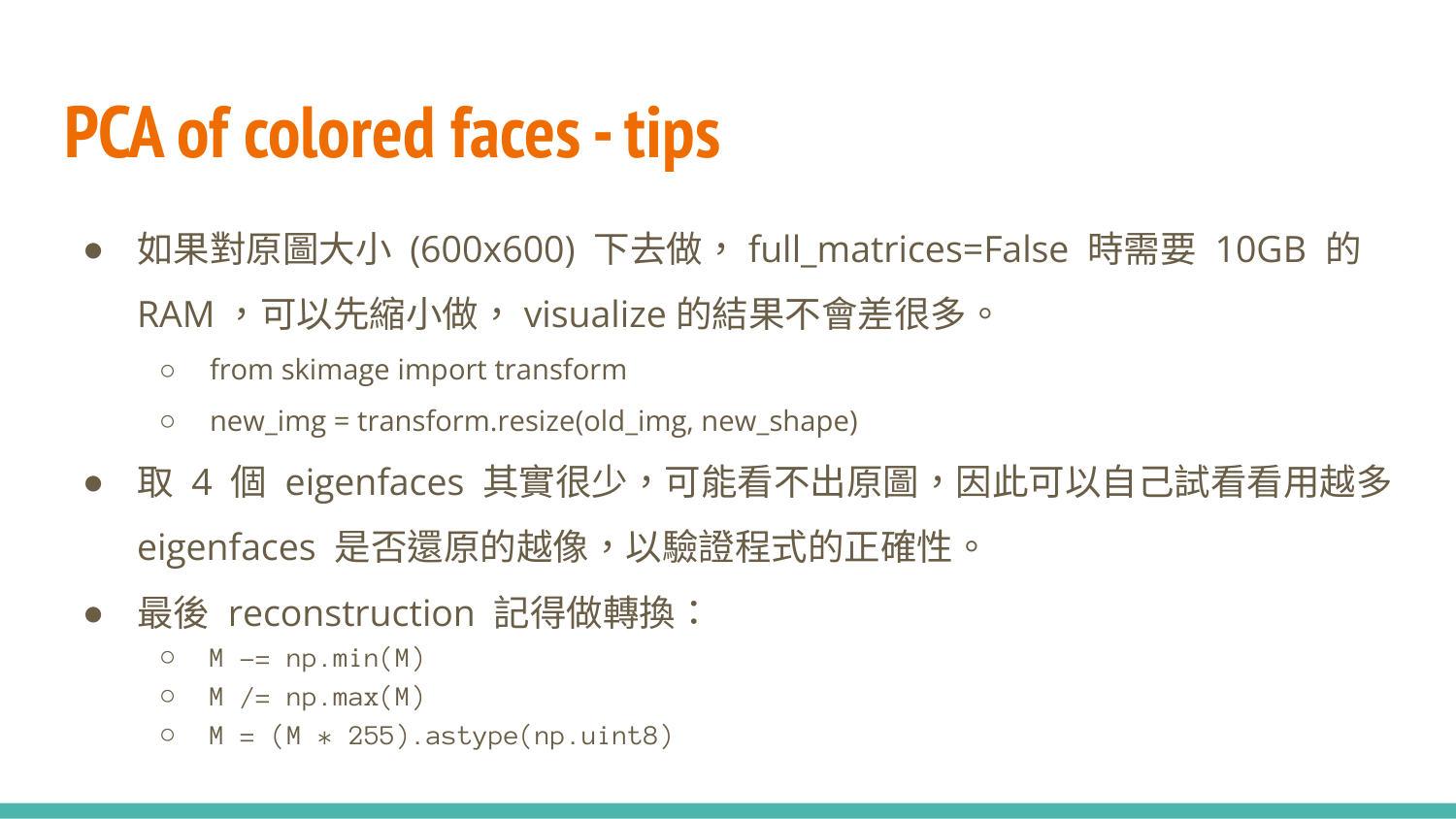

# PCA of colored faces - tips
如果對原圖大小 (600x600) 下去做，full_matrices=False 時需要 10GB 的 RAM，可以先縮小做，visualize的結果不會差很多。
from skimage import transform
new_img = transform.resize(old_img, new_shape)
取 4 個 eigenfaces 其實很少，可能看不出原圖，因此可以自己試看看用越多 eigenfaces 是否還原的越像，以驗證程式的正確性。
最後 reconstruction 記得做轉換：
M -= np.min(M)
M /= np.max(M)
M = (M * 255).astype(np.uint8)